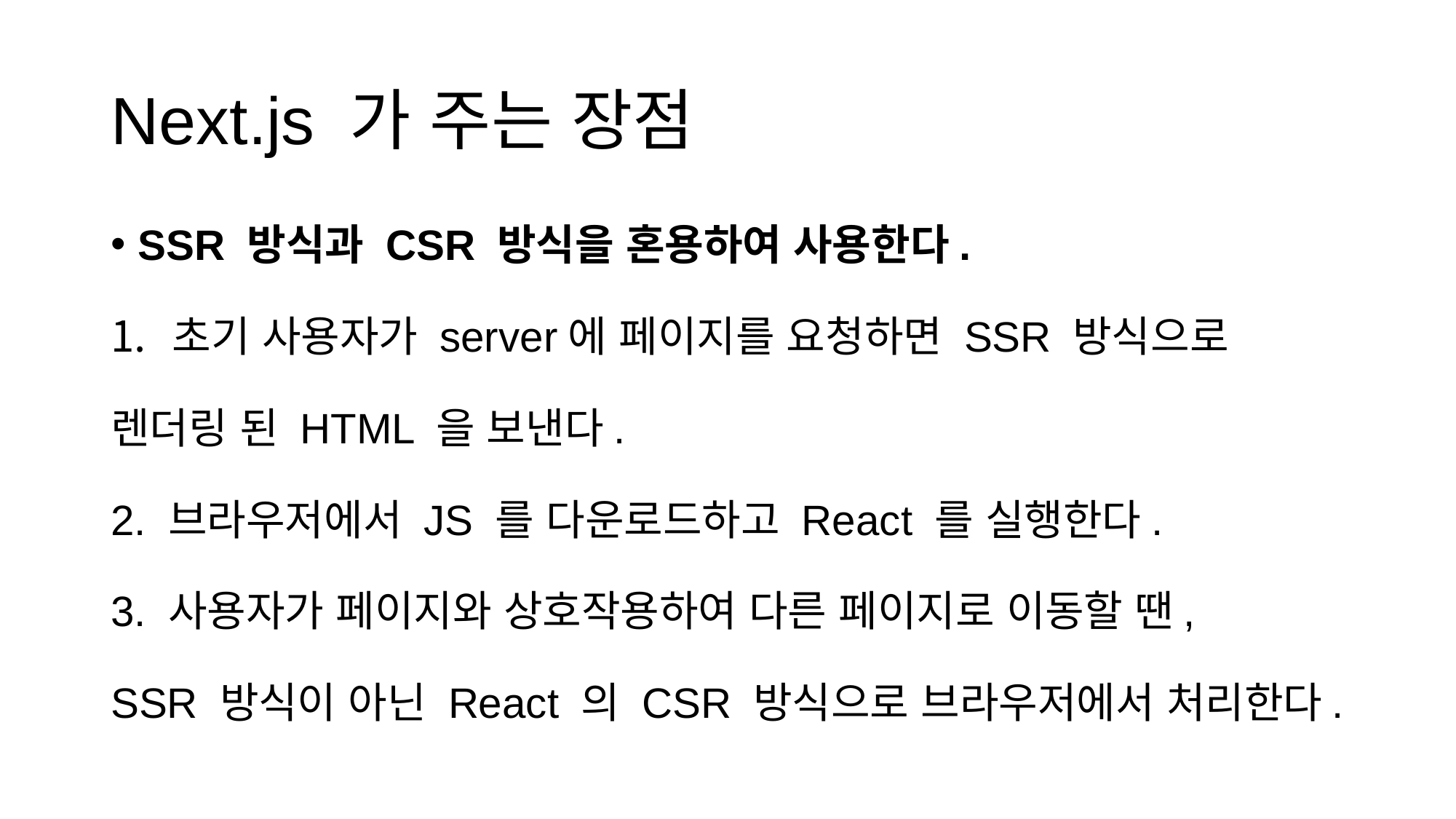

# Next.js 가 주는 장점
SSR 방식과 CSR 방식을 혼용하여 사용한다.
초기 사용자가 server에 페이지를 요청하면 SSR 방식으로
렌더링 된 HTML 을 보낸다.
2. 브라우저에서 JS 를 다운로드하고 React 를 실행한다.
3. 사용자가 페이지와 상호작용하여 다른 페이지로 이동할 땐,
SSR 방식이 아닌 React 의 CSR 방식으로 브라우저에서 처리한다.